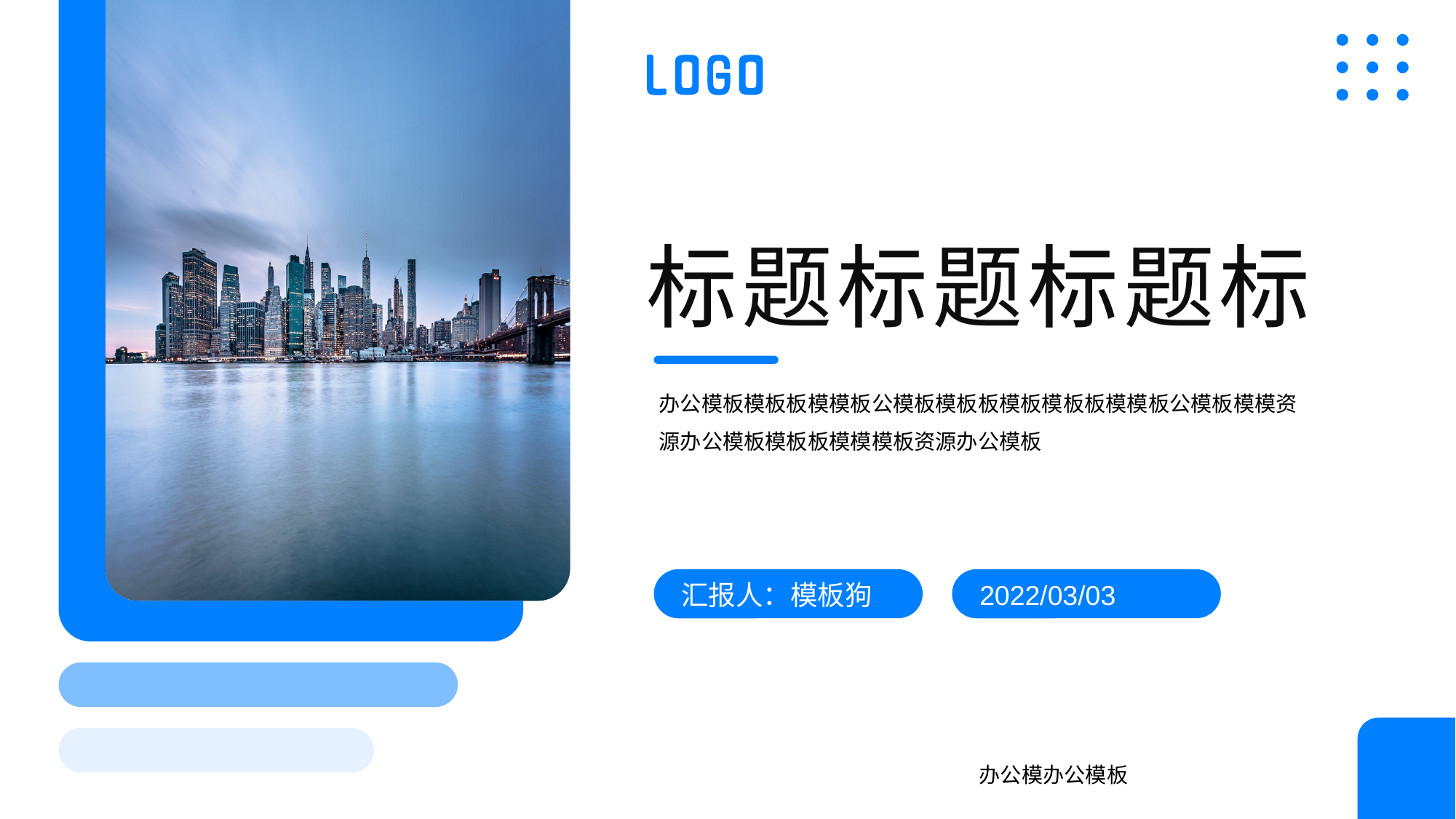

标题标题标题标

办公模板模板板模模板公模板模板板模板模板板模模板公模板模模资源办公模板模板板模模模板资源办公模板

汇报人：模板狗
2022/03/03

办公模办公模板